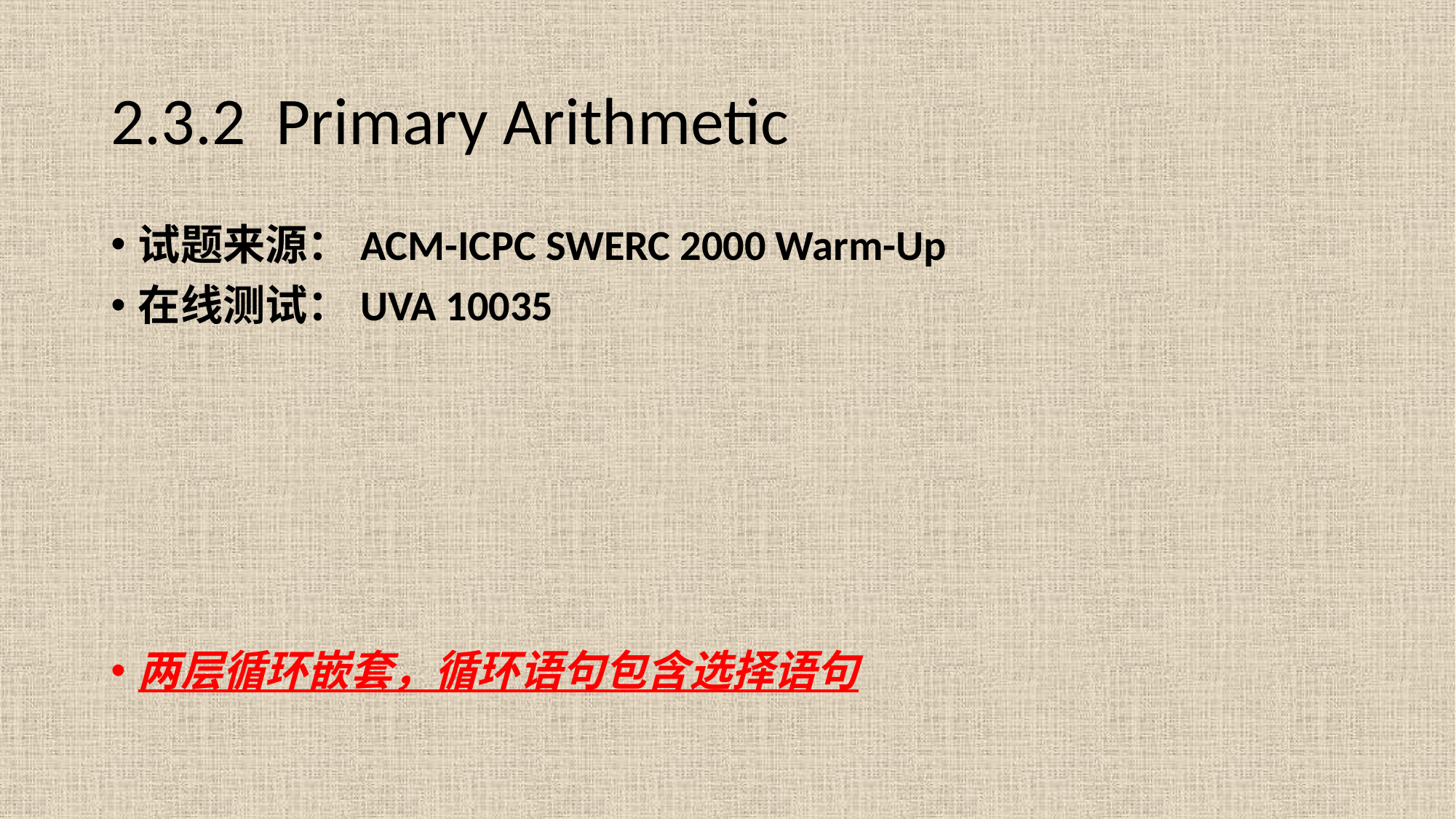

# 2.3.2  Primary Arithmetic
试题来源：ACM-ICPC SWERC 2000 Warm-Up
在线测试：UVA 10035

两层循环嵌套，循环语句包含选择语句